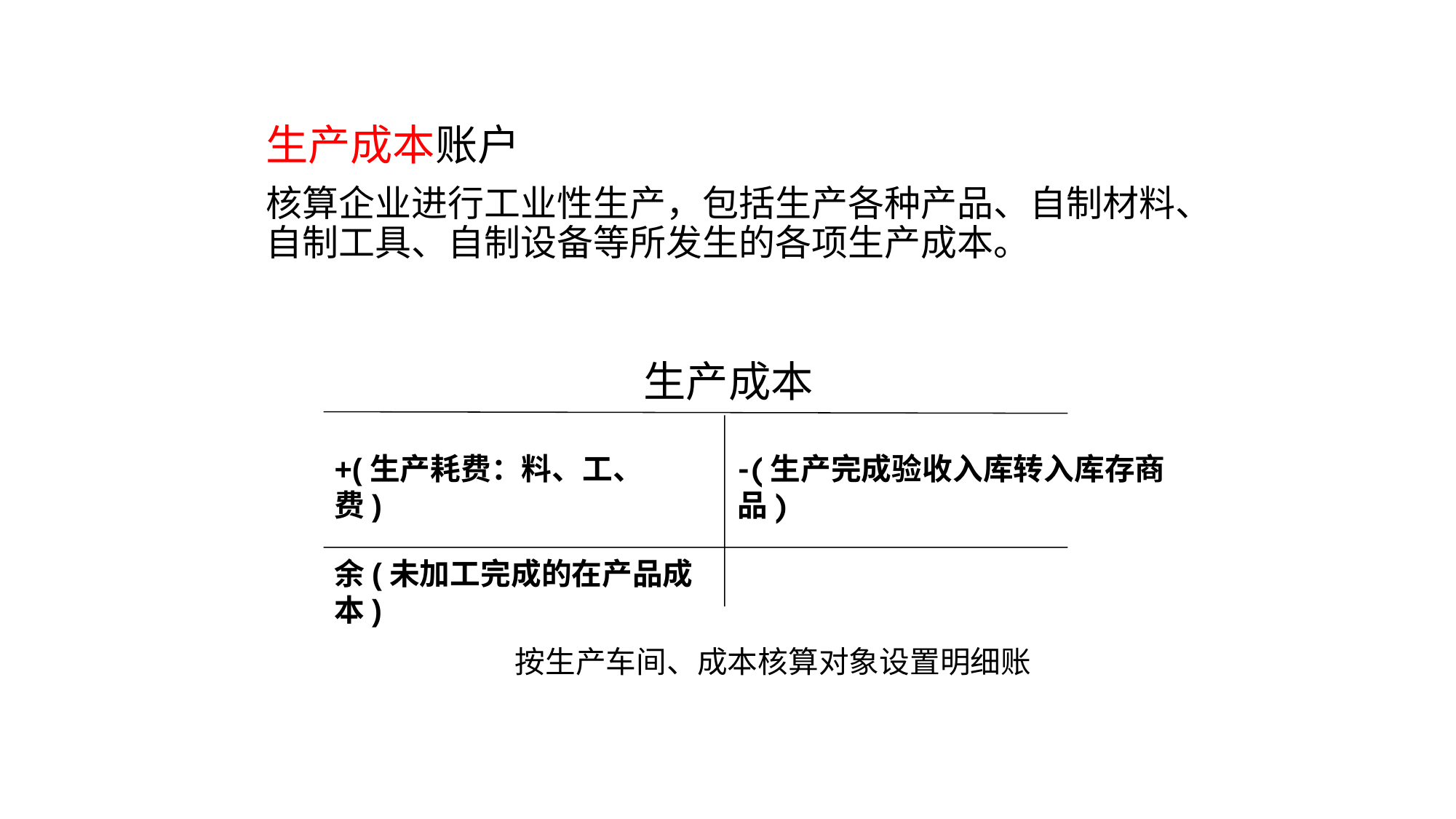

生产成本账户
核算企业进行工业性生产，包括生产各种产品、自制材料、自制工具、自制设备等所发生的各项生产成本。
生产成本

+(生产耗费：料、工、费)
-(生产完成验收入库转入库存商品)

余(未加工完成的在产品成本)
按生产车间、成本核算对象设置明细账